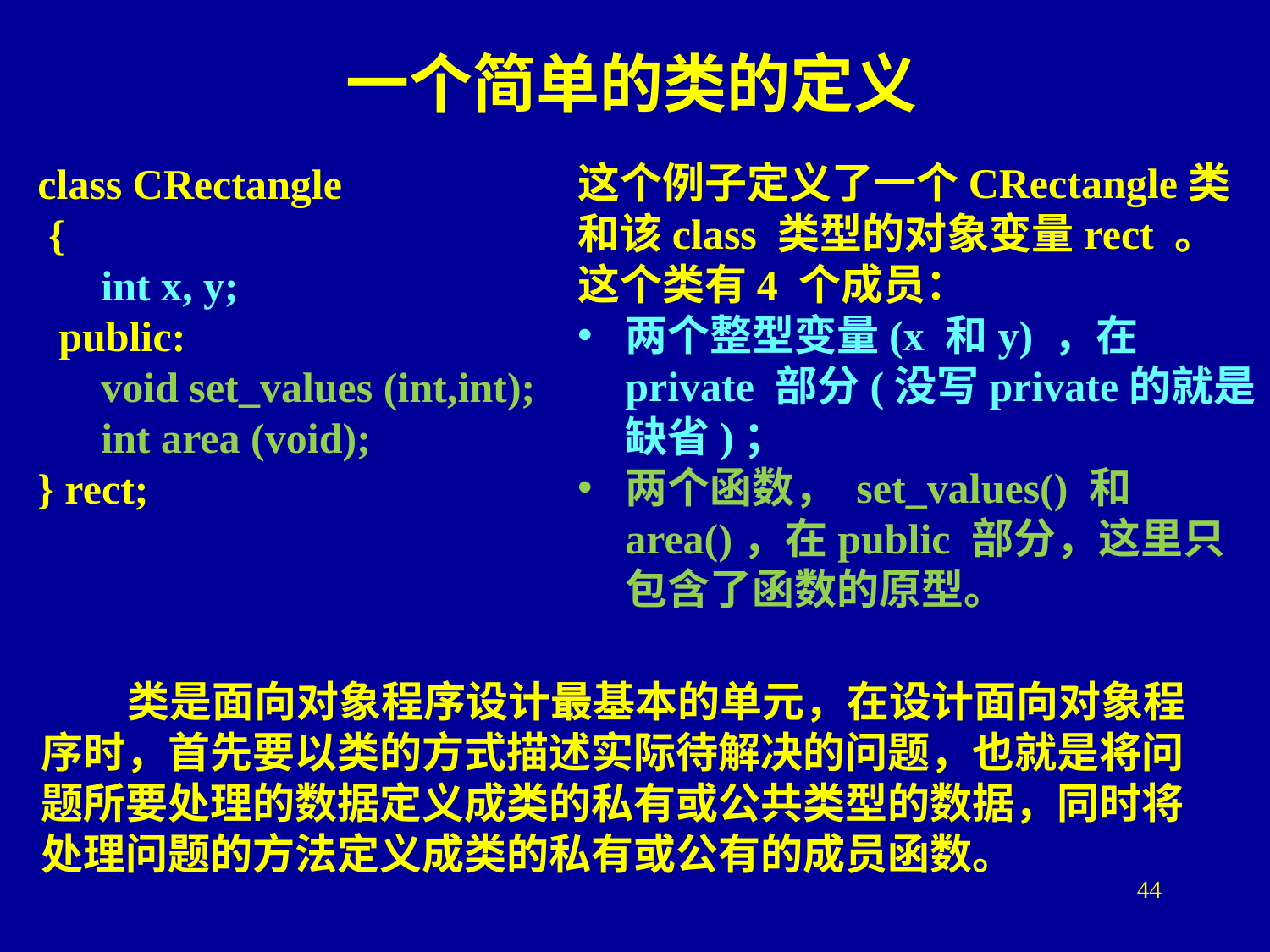

# 一个简单的类的定义
class CRectangle
 {
      int x, y;
  public:
      void set_values (int,int);
      int area (void);
} rect;
这个例子定义了一个CRectangle类和该class 类型的对象变量rect 。
这个类有4 个成员：
两个整型变量(x 和y) ，在private 部分(没写private的就是缺省)；
两个函数， set_values() 和area()，在public 部分，这里只包含了函数的原型。
        类是面向对象程序设计最基本的单元，在设计面向对象程序时，首先要以类的方式描述实际待解决的问题，也就是将问题所要处理的数据定义成类的私有或公共类型的数据，同时将处理问题的方法定义成类的私有或公有的成员函数。
44